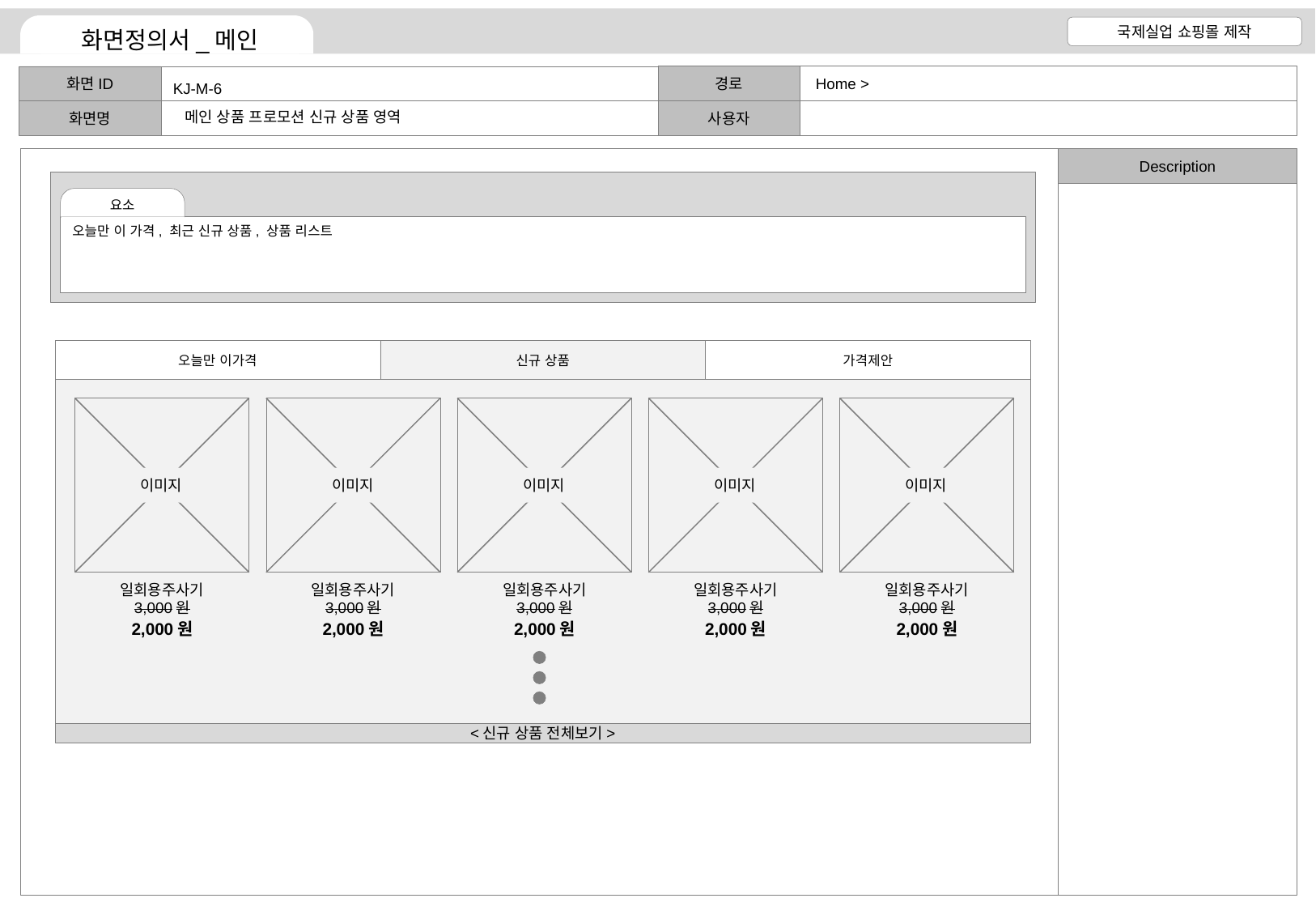

Home >
KJ-M-6
메인 상품 프로모션 신규 상품 영역

요소
오늘만 이 가격, 최근 신규 상품, 상품 리스트
오늘만 이가격
신규 상품
가격제안

이미지
일회용주사기
3,000원
2,000원

이미지
일회용주사기
3,000원
2,000원

이미지
일회용주사기
3,000원
2,000원

이미지
일회용주사기
3,000원
2,000원

이미지
일회용주사기
3,000원
2,000원

<신규 상품 전체보기>